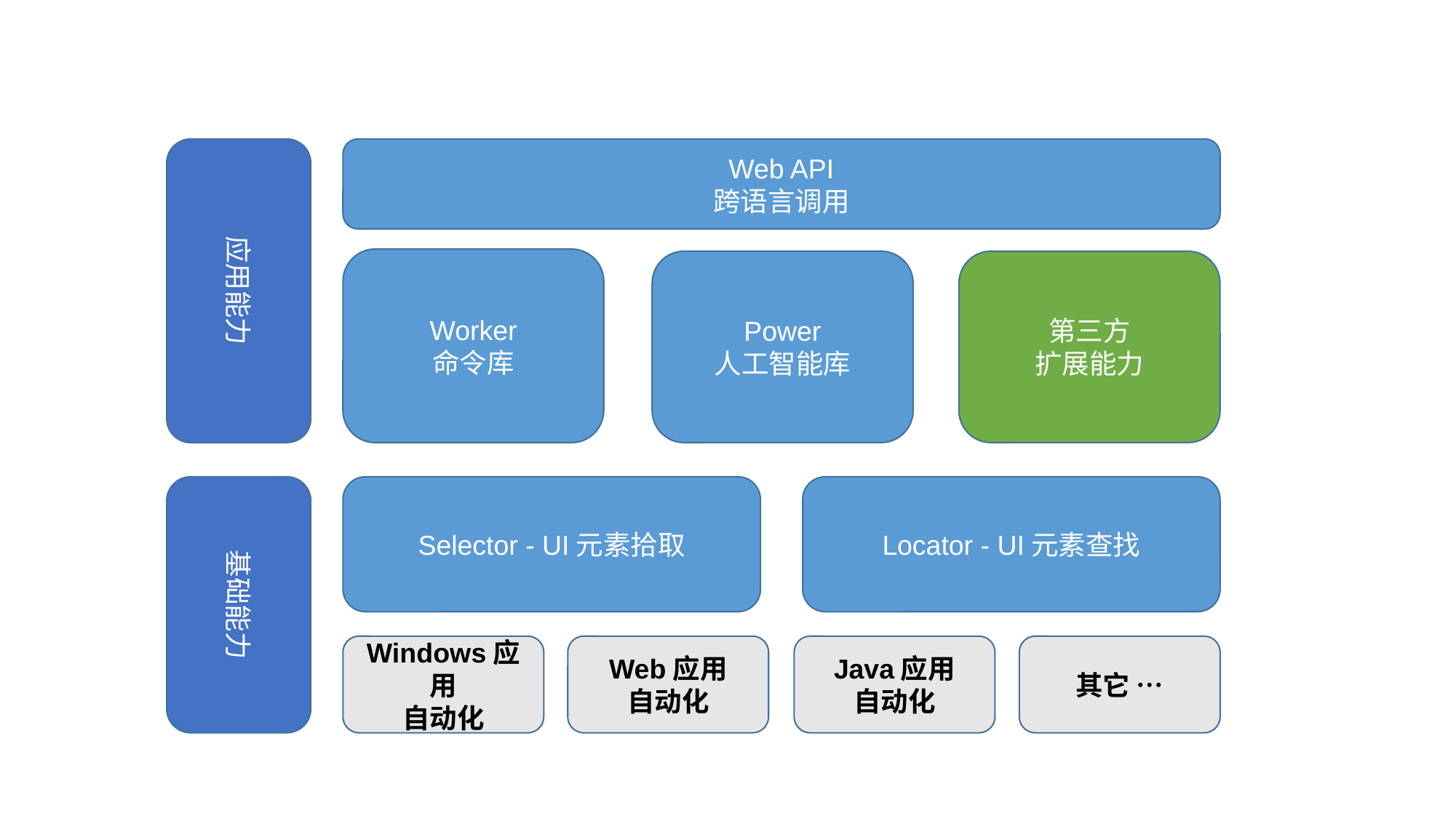

应用能力
Web API
跨语言调用
Worker
命令库
第三方
扩展能力
Power
人工智能库
基础能力
Selector - UI元素拾取
Locator - UI元素查找
Windows应用
自动化
Web应用
自动化
Java应用
自动化
其它 …